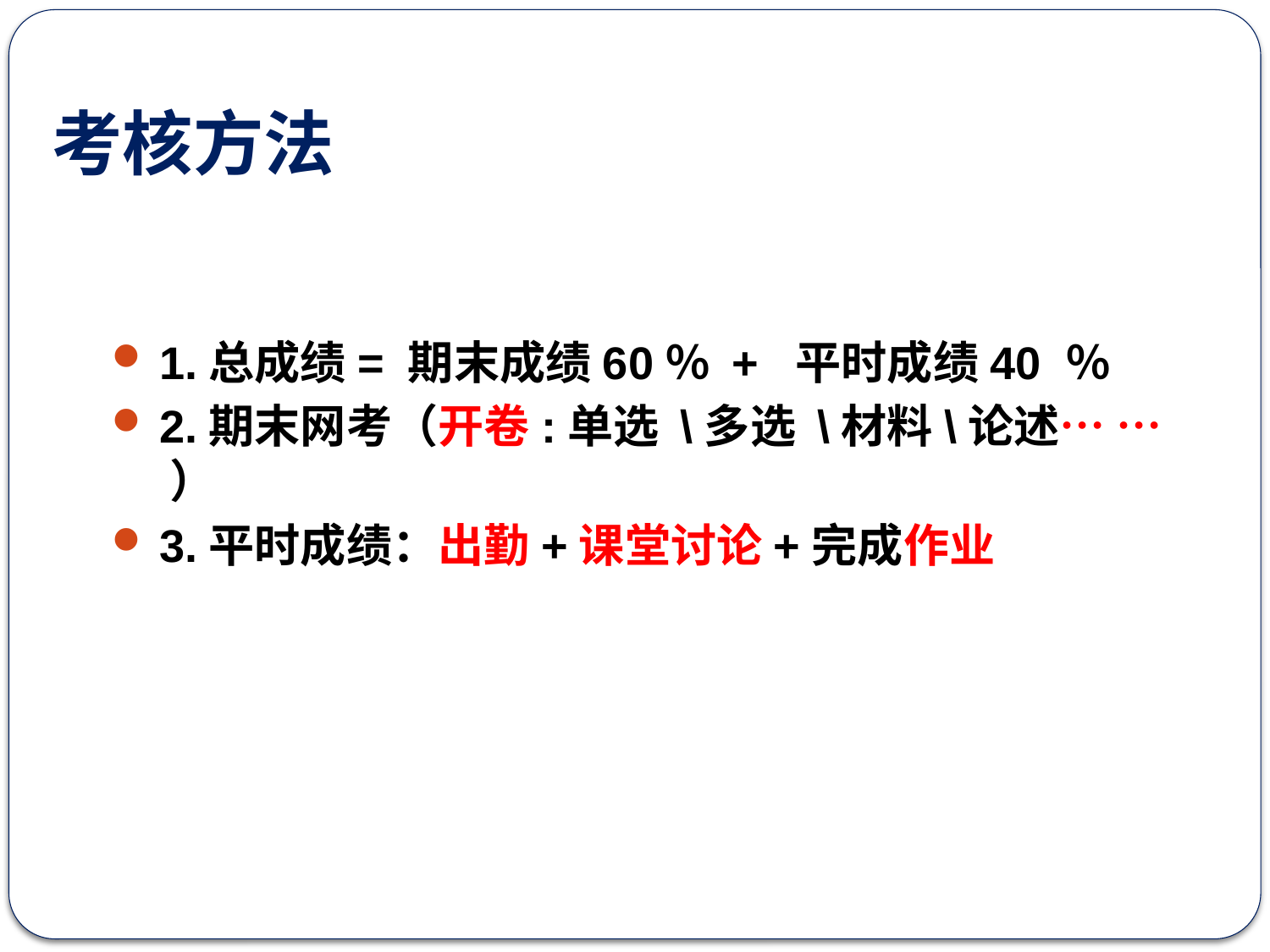

# 考核方法
1.总成绩= 期末成绩60％ +  平时成绩40 ％
2.期末网考（开卷:单选 \多选 \材料\论述… … ）
3.平时成绩：出勤+课堂讨论+完成作业